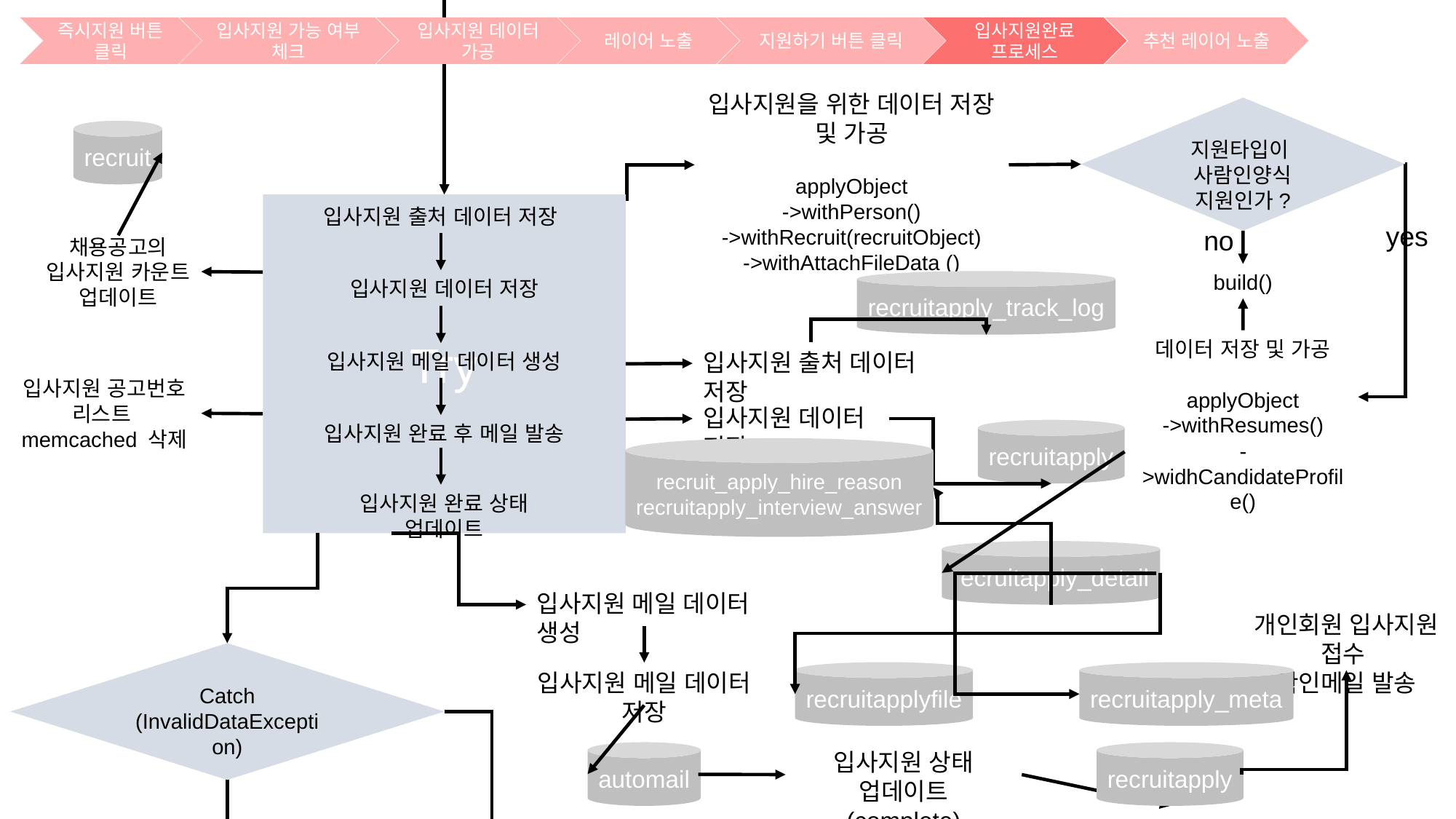

지원하기 버튼 클릭
입사지원완료 프로세스
레이어 노출
즉시지원 버튼 클릭
입사지원 가능 여부 체크
입사지원 데이터 가공
추천 레이어 노출
입사지원을 위한 데이터 저장 및 가공

applyObject
->withPerson()
->withRecruit(recruitObject)
->withAttachFileData ()
지원타입이
사람인양식 지원인가?
recruit
Try
입사지원 출처 데이터 저장
입사지원 데이터 저장
입사지원 메일 데이터 생성
입사지원 완료 후 메일 발송
입사지원 완료 상태 업데이트
yes
no
채용공고의 입사지원 카운트 업데이트
build()
recruitapply_track_log
데이터 저장 및 가공

applyObject
->withResumes()
->widhCandidateProfile()
입사지원 출처 데이터 저장
입사지원 공고번호 리스트
memcached 삭제
입사지원 데이터 저장
recruitapply
recruit_apply_hire_reason
recruitapply_interview_answer
recruitapply_detail
입사지원 메일 데이터 생성
개인회원 입사지원 접수
확인메일 발송
Catch (InvalidDataException)
recruitapplyfile
recruitapply_meta
입사지원 메일 데이터 저장
입사지원 상태 업데이트
(complete)
recruitapply
automail